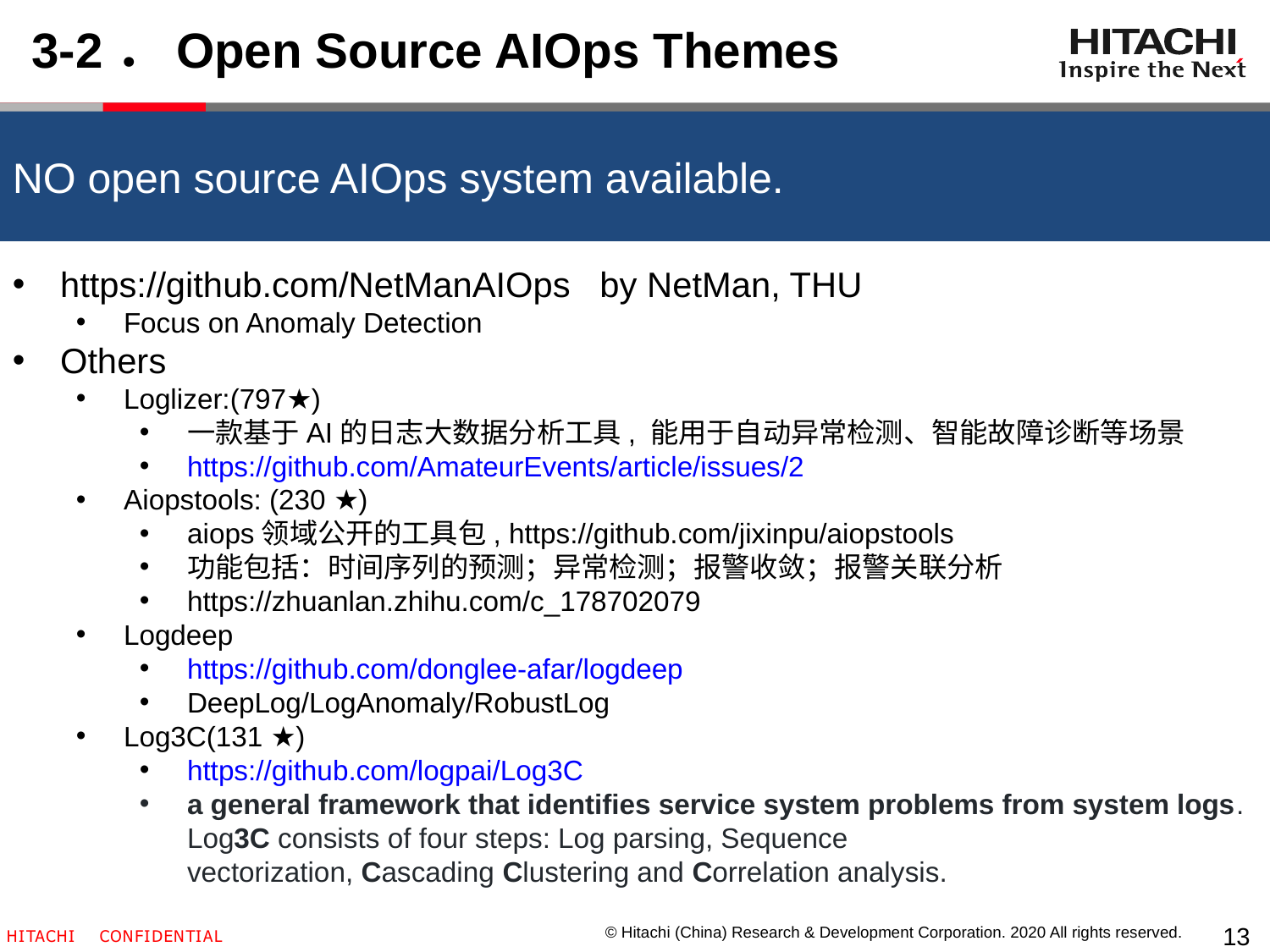

# 3-2．Open Source AIOps Themes
NO open source AIOps system available.
https://github.com/NetManAIOps   by NetMan, THU
Focus on Anomaly Detection
Others
Loglizer:(797★)
一款基于AI的日志大数据分析工具, 能用于自动异常检测、智能故障诊断等场景
https://github.com/AmateurEvents/article/issues/2
Aiopstools: (230 ★)
aiops领域公开的工具包, https://github.com/jixinpu/aiopstools
功能包括：时间序列的预测；异常检测；报警收敛；报警关联分析
https://zhuanlan.zhihu.com/c_178702079
Logdeep
https://github.com/donglee-afar/logdeep
DeepLog/LogAnomaly/RobustLog
Log3C(131 ★)
https://github.com/logpai/Log3C
a general framework that identifies service system problems from system logs. Log3C consists of four steps: Log parsing, Sequence vectorization, Cascading Clustering and Correlation analysis.
13